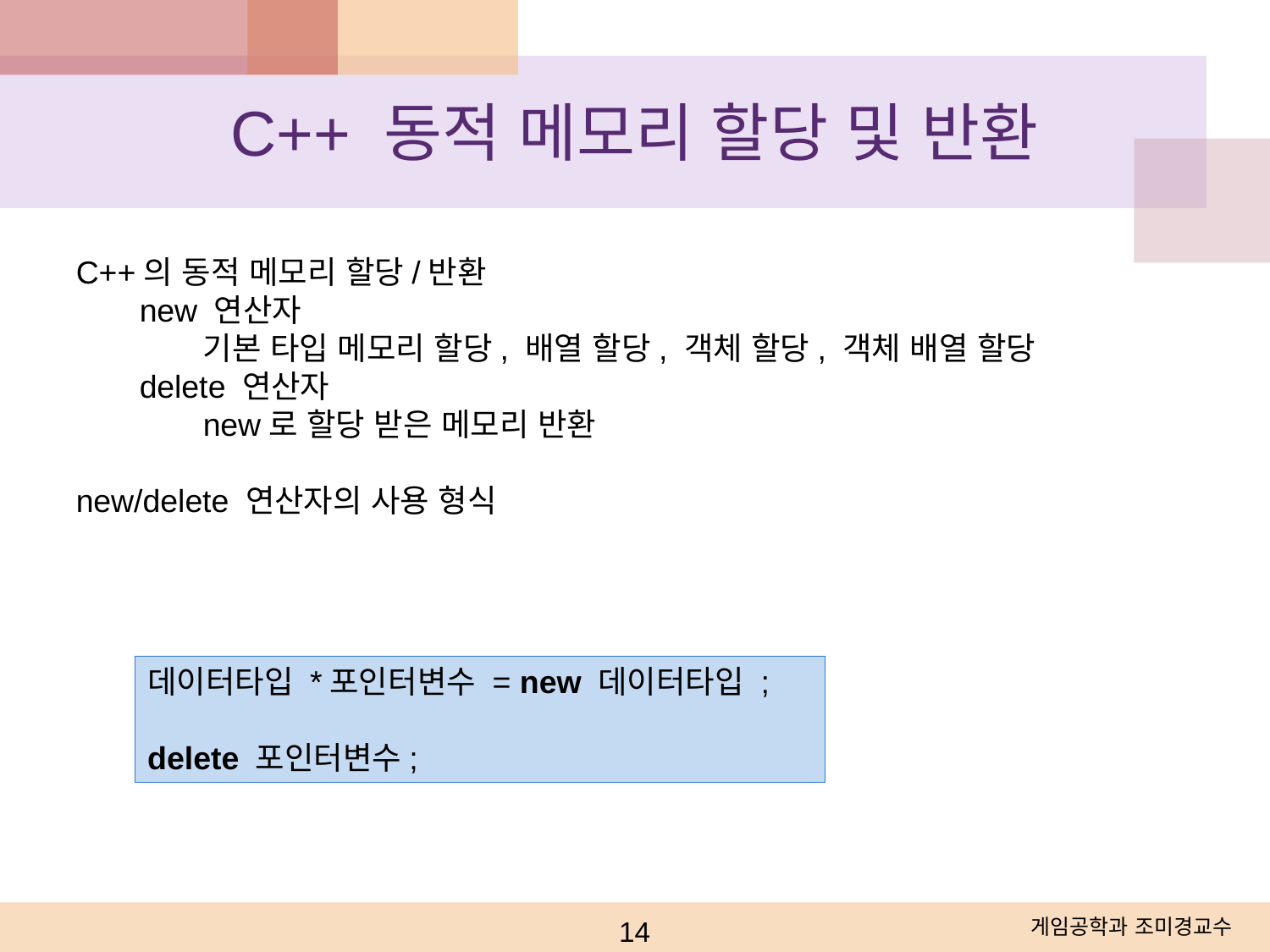

# C++ 동적 메모리 할당 및 반환
C++의 동적 메모리 할당/반환
new 연산자
기본 타입 메모리 할당, 배열 할당, 객체 할당, 객체 배열 할당
delete 연산자
new로 할당 받은 메모리 반환

new/delete 연산자의 사용 형식

데이터타입 *포인터변수 = new 데이터타입 ;

delete 포인터변수;
14
게임공학과 조미경교수